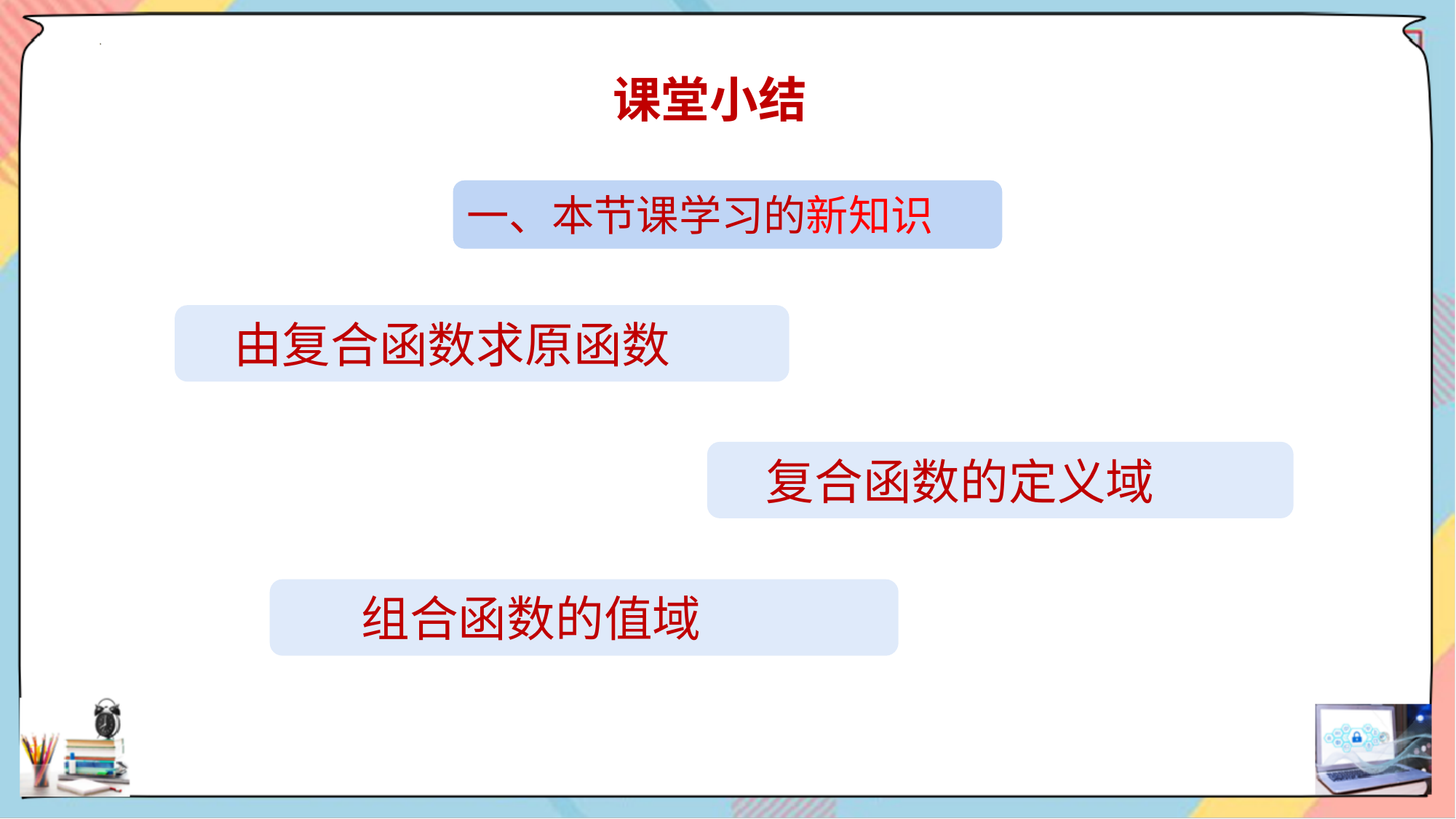

课堂小结
一、本节课学习的新知识
   由复合函数求原函数
   复合函数的定义域
      组合函数的值域